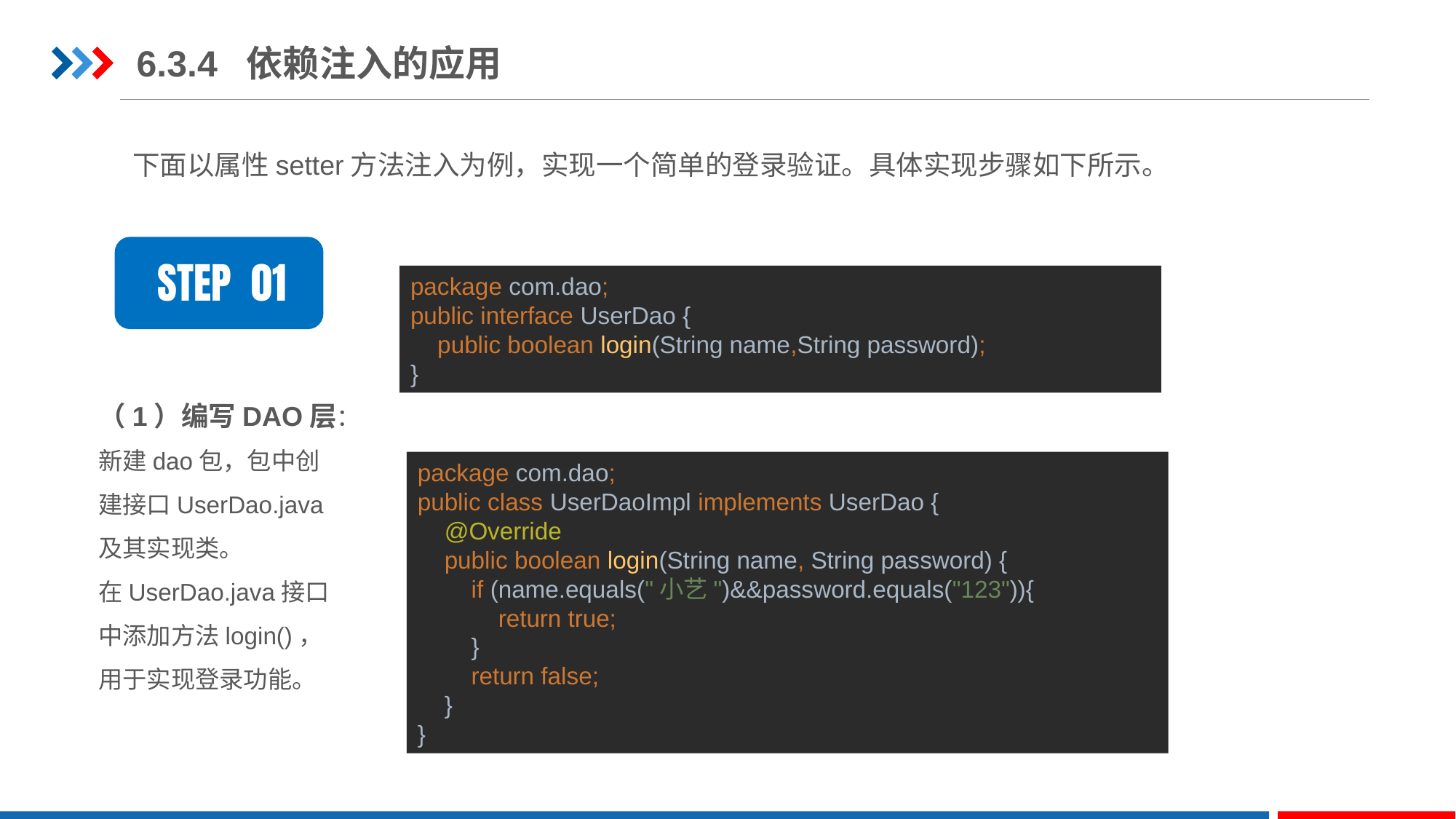

6.3.4  依赖注入的应用
下面以属性setter方法注入为例，实现一个简单的登录验证。具体实现步骤如下所示。

STEP  01
package com.dao;
public interface UserDao {
    public boolean login(String name,String password);
}
（1）编写DAO层：新建dao包，包中创建接口UserDao.java及其实现类。
在UserDao.java接口中添加方法login()，用于实现登录功能。
package com.dao;
public class UserDaoImpl implements UserDao {
    @Override
    public boolean login(String name, String password) {
        if (name.equals("小艺")&&password.equals("123")){
            return true;
        }
        return false;
    }
}